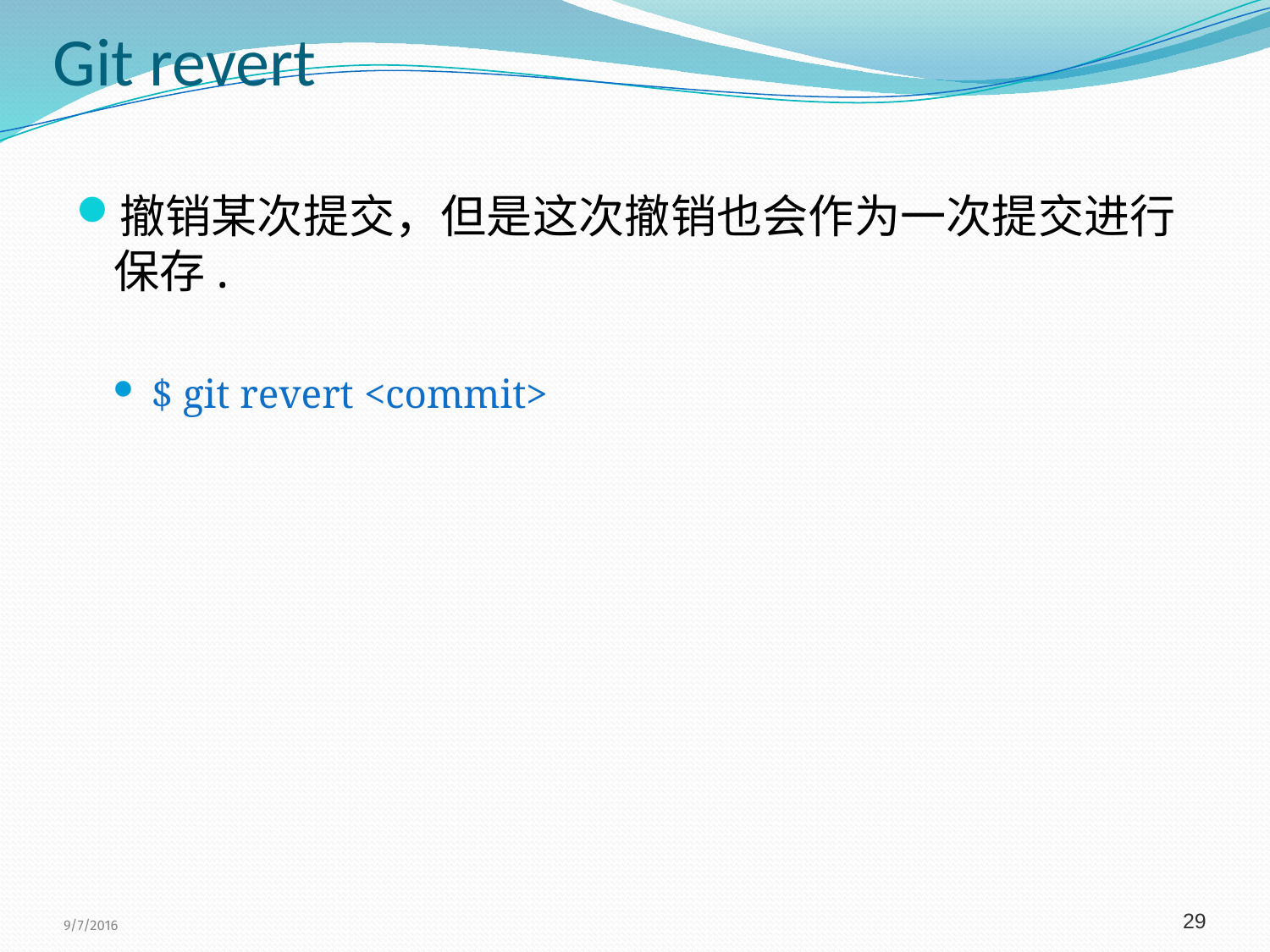

# Git revert
撤销某次提交，但是这次撤销也会作为一次提交进行保存.

$ git revert <commit>
9/7/2016
29